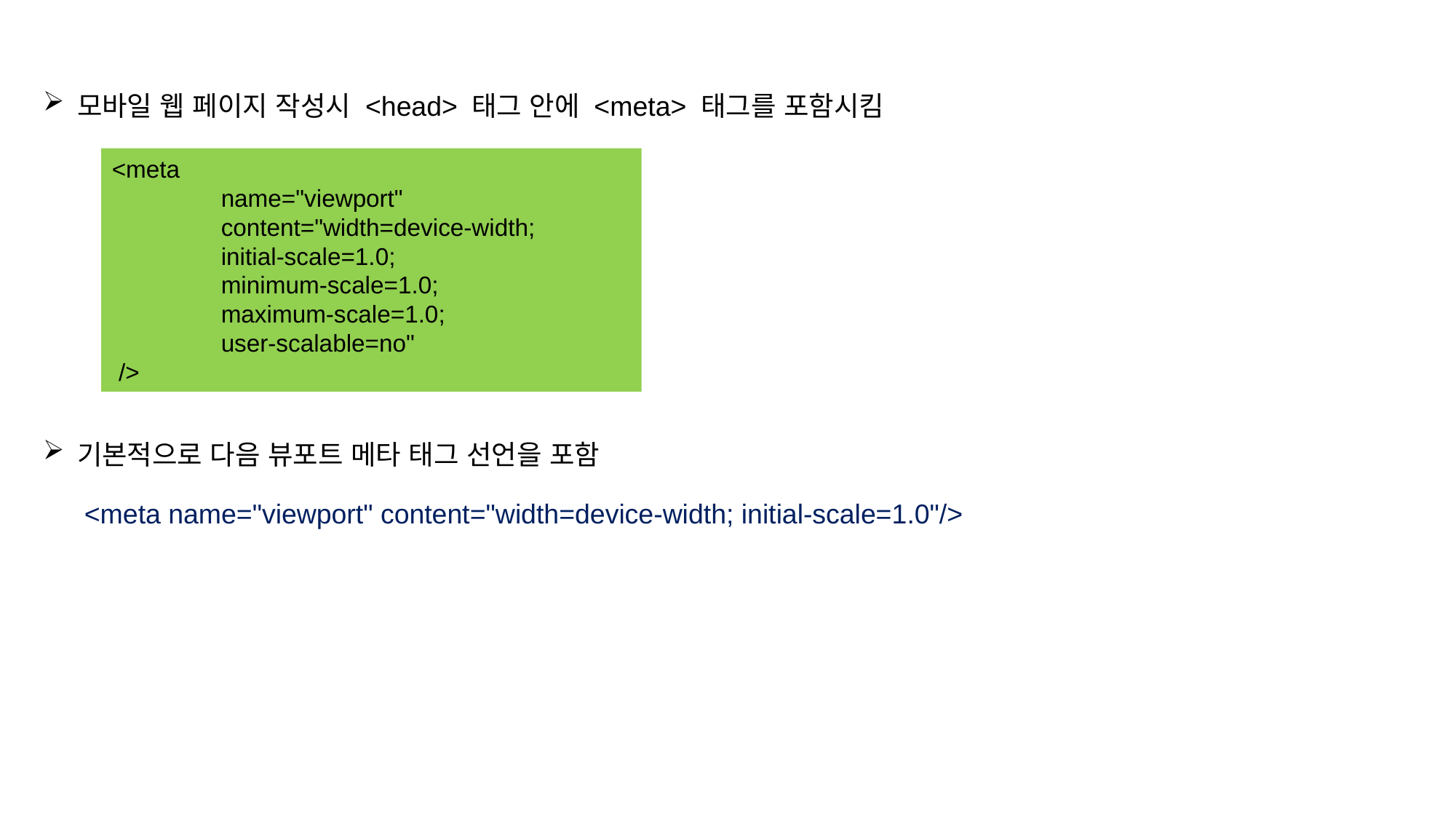

모바일 웹 페이지 작성시 <head> 태그 안에 <meta> 태그를 포함시킴
<meta
	name="viewport"
	content="width=device-width;
	initial-scale=1.0;
	minimum-scale=1.0;
	maximum-scale=1.0;
	user-scalable=no"
 />
기본적으로 다음 뷰포트 메타 태그 선언을 포함
<meta name="viewport" content="width=device-width; initial-scale=1.0"/>